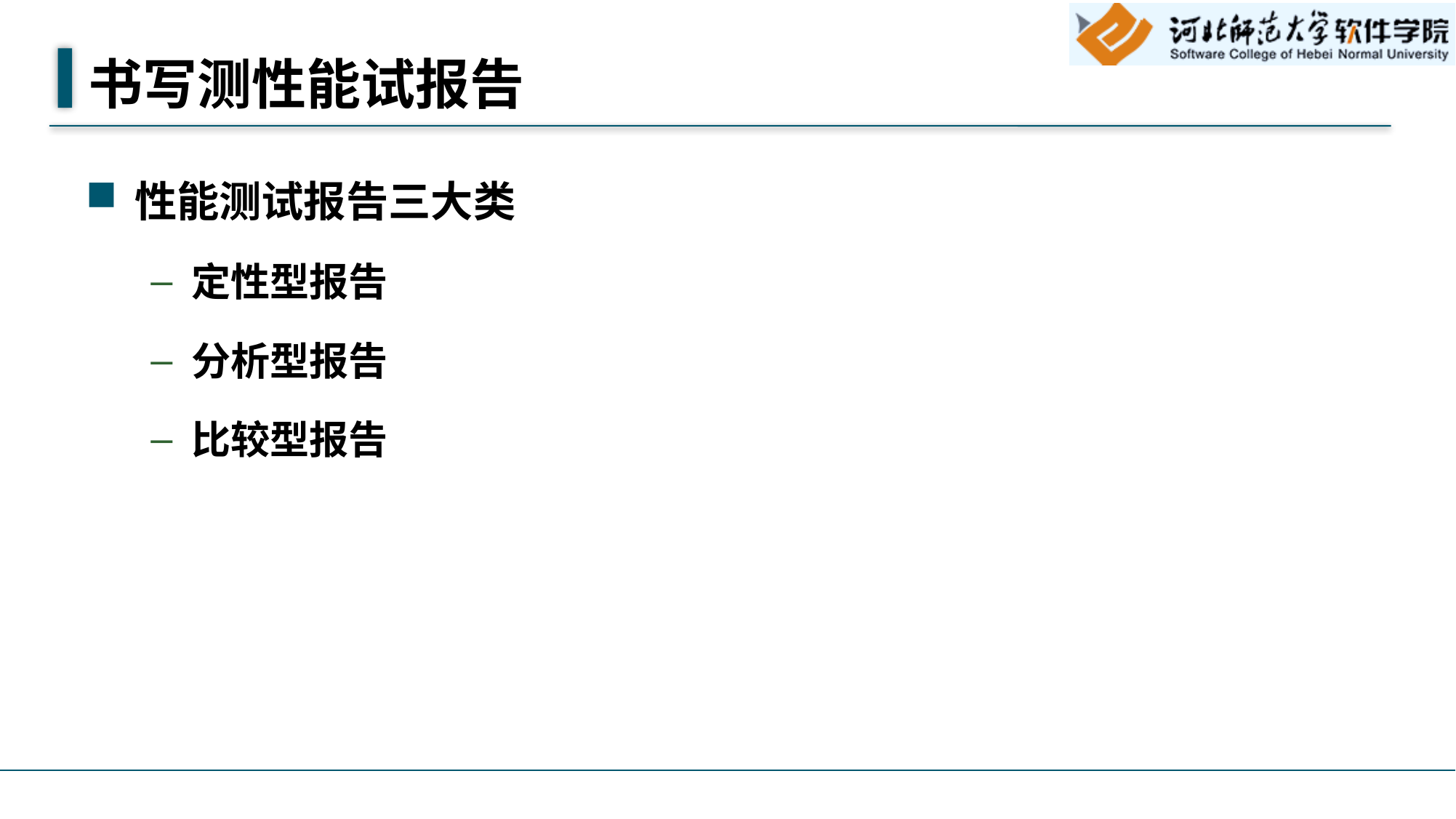

# 书写测性能试报告
性能测试报告三大类
定性型报告
分析型报告
比较型报告